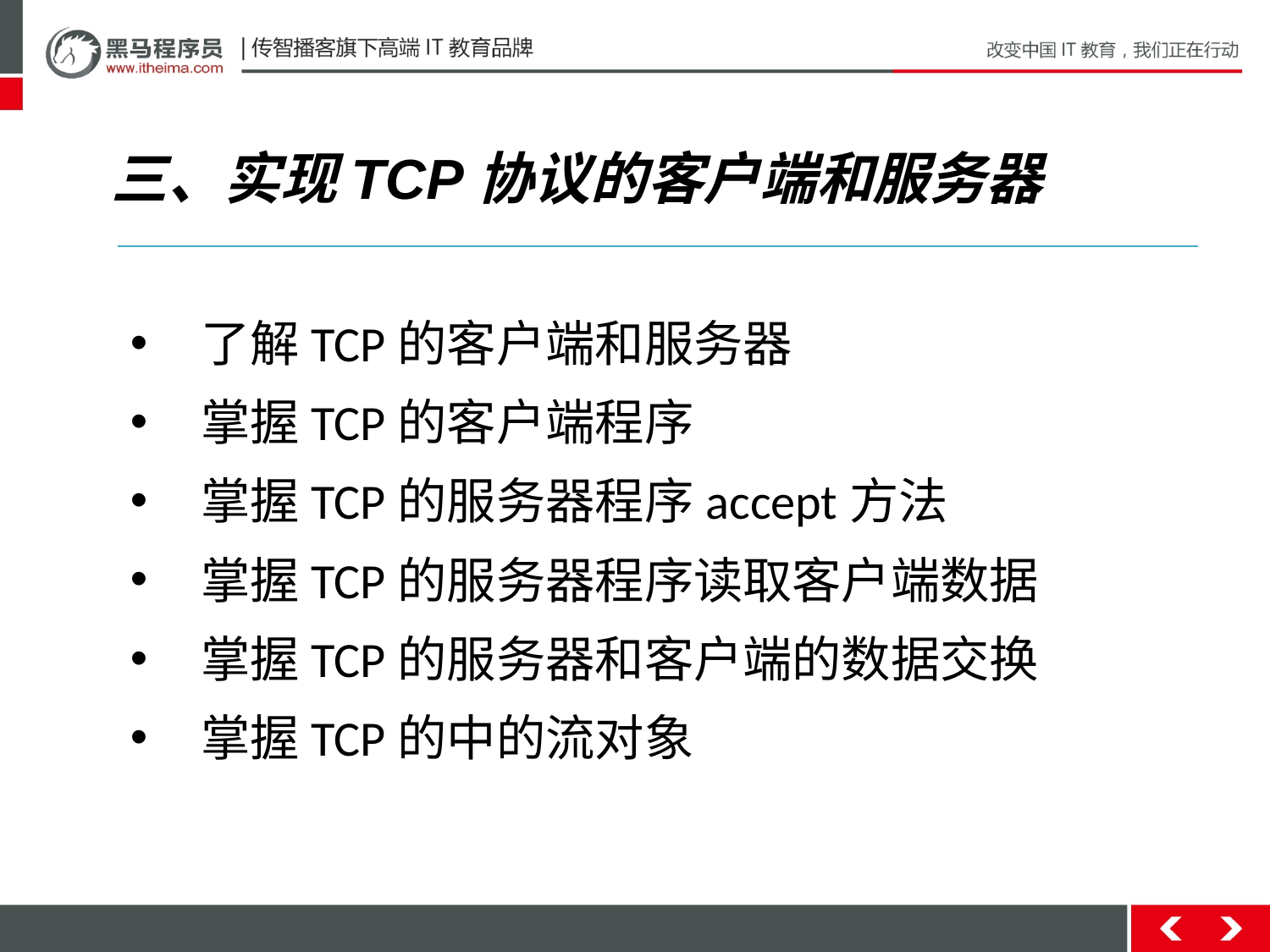

三、实现TCP协议的客户端和服务器
 了解TCP的客户端和服务器
 掌握TCP的客户端程序
 掌握TCP的服务器程序accept方法
 掌握TCP的服务器程序读取客户端数据
 掌握TCP的服务器和客户端的数据交换
 掌握TCP的中的流对象